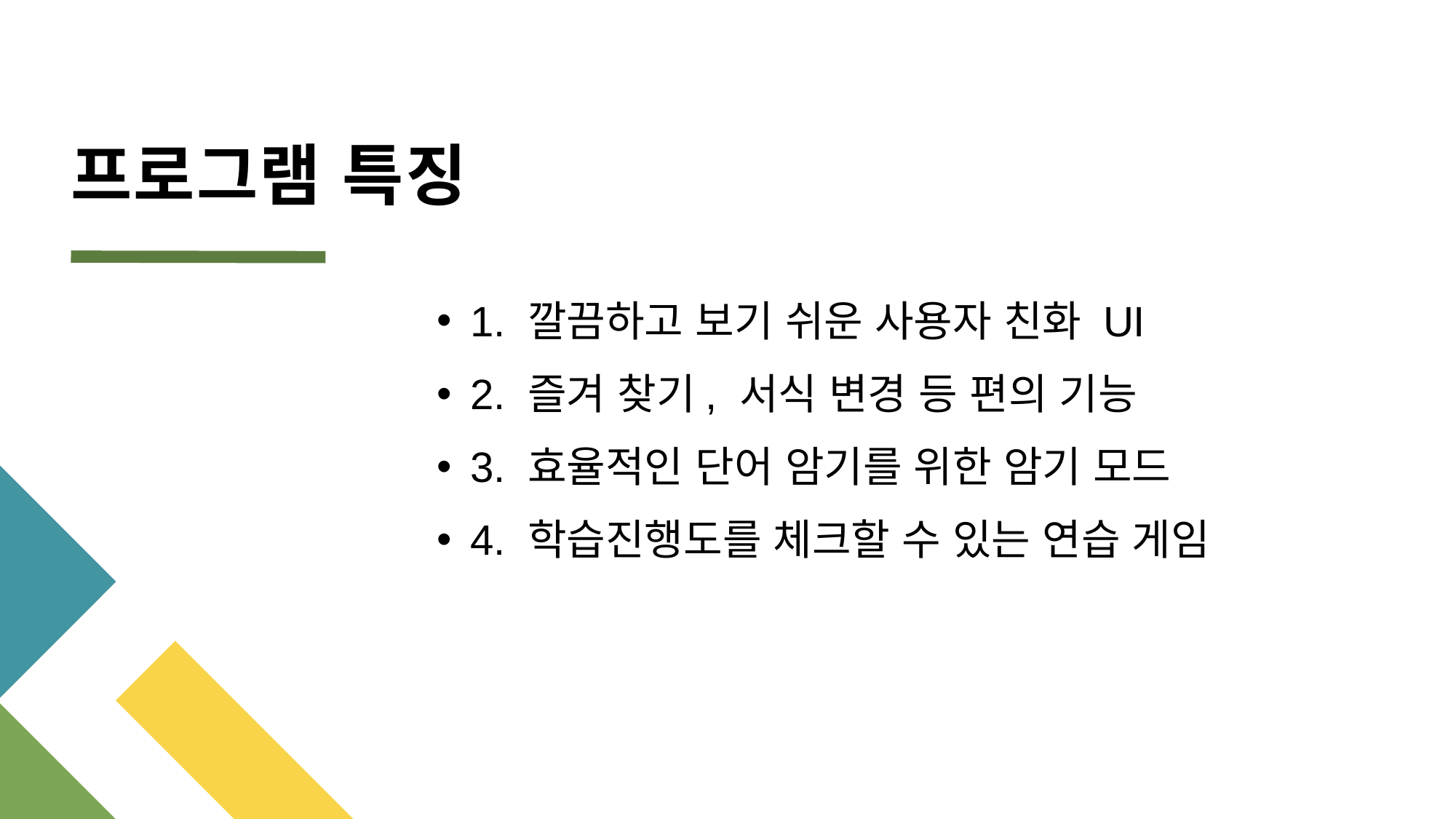

# 프로그램 특징
1. 깔끔하고 보기 쉬운 사용자 친화 UI
2. 즐겨 찾기, 서식 변경 등 편의 기능
3. 효율적인 단어 암기를 위한 암기 모드
4. 학습진행도를 체크할 수 있는 연습 게임